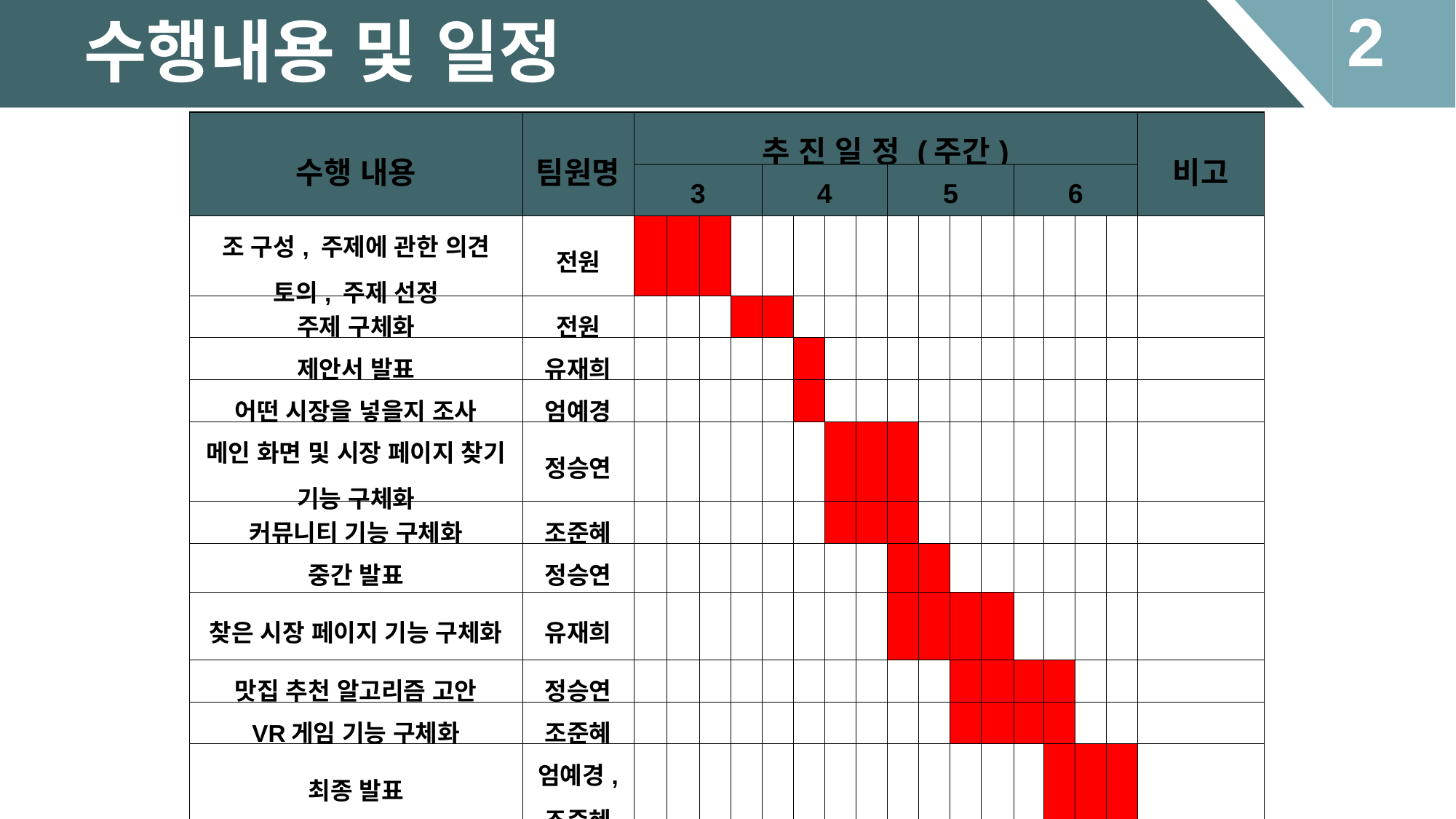

2

 수행내용 및 일정
| 수행 내용 | 팀원명 | 추 진 일 정 (주간) |  |  |  |  |  |  |  |  |  |  |  |  |  |  |  | 비고 |
| --- | --- | --- | --- | --- | --- | --- | --- | --- | --- | --- | --- | --- | --- | --- | --- | --- | --- | --- |
|  |  | 3 |  |  |  | 4 |  |  |  | 5 |  |  |  | 6 |  |  |  |  |
| 조 구성, 주제에 관한 의견 토의, 주제 선정 | 전원 |  |  |  |  |  |  |  |  |  |  |  |  |  |  |  |  |  |
| 주제 구체화 | 전원 |  |  |  |  |  |  |  |  |  |  |  |  |  |  |  |  |  |
| 제안서 발표 | 유재희 |  |  |  |  |  |  |  |  |  |  |  |  |  |  |  |  |  |
| 어떤 시장을 넣을지 조사 | 엄예경 |  |  |  |  |  |  |  |  |  |  |  |  |  |  |  |  |  |
| 메인 화면 및 시장 페이지 찾기 기능 구체화 | 정승연 |  |  |  |  |  |  |  |  |  |  |  |  |  |  |  |  |  |
| 커뮤니티 기능 구체화 | 조준혜 |  |  |  |  |  |  |  |  |  |  |  |  |  |  |  |  |  |
| 중간 발표 | 정승연 |  |  |  |  |  |  |  |  |  |  |  |  |  |  |  |  |  |
| 찾은 시장 페이지 기능 구체화 | 유재희 |  |  |  |  |  |  |  |  |  |  |  |  |  |  |  |  |  |
| 맛집 추천 알고리즘 고안 | 정승연 |  |  |  |  |  |  |  |  |  |  |  |  |  |  |  |  |  |
| VR게임 기능 구체화 | 조준혜 |  |  |  |  |  |  |  |  |  |  |  |  |  |  |  |  |  |
| 최종 발표 | 엄예경, 조준혜 |  |  |  |  |  |  |  |  |  |  |  |  |  |  |  |  |  |

한국정보문화콘텐츠기술원